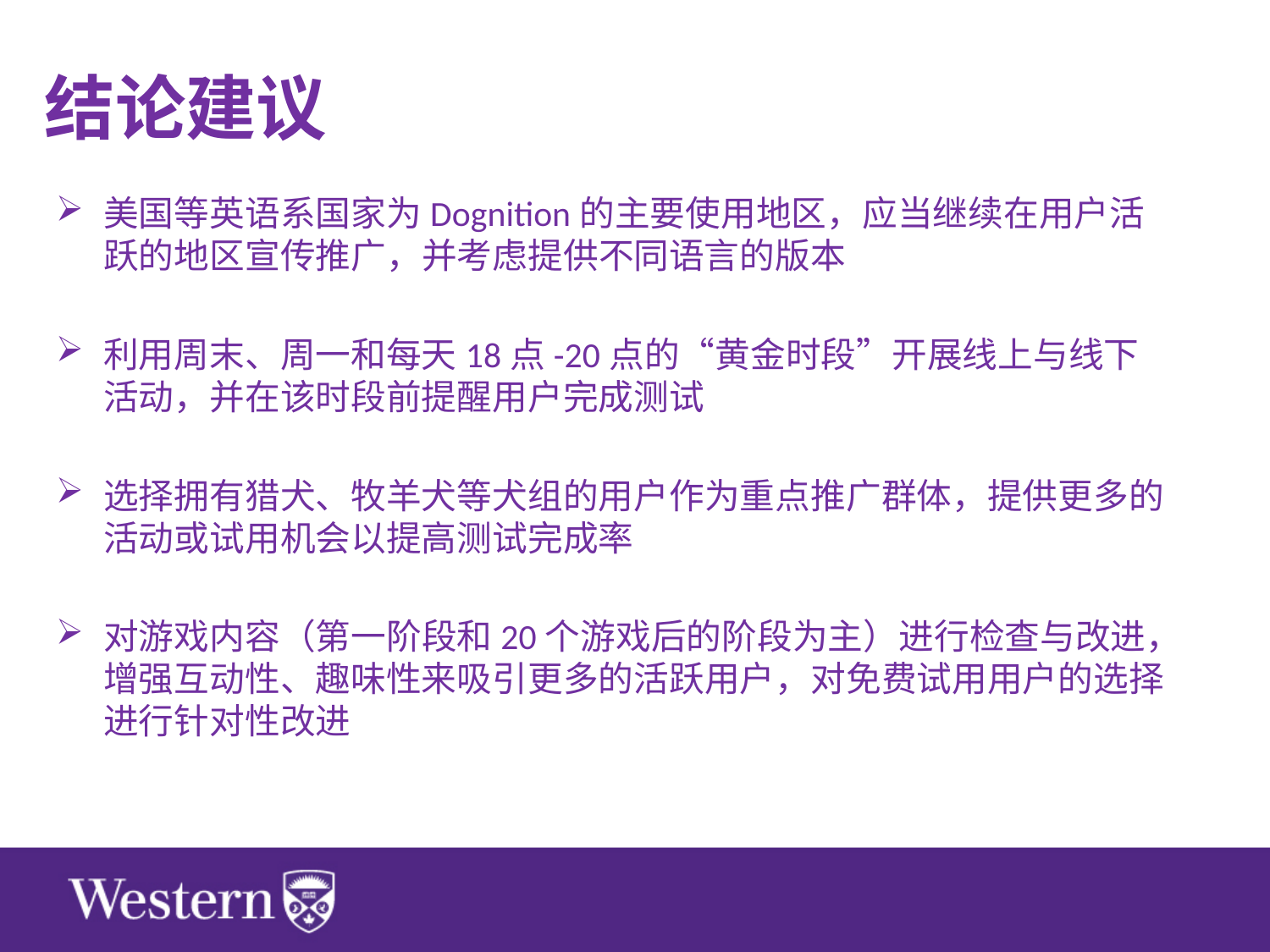

# 结论建议
美国等英语系国家为Dognition的主要使用地区，应当继续在用户活跃的地区宣传推广，并考虑提供不同语言的版本

利用周末、周一和每天18点-20点的“黄金时段”开展线上与线下活动，并在该时段前提醒用户完成测试

选择拥有猎犬、牧羊犬等犬组的用户作为重点推广群体，提供更多的活动或试用机会以提高测试完成率

对游戏内容（第一阶段和20个游戏后的阶段为主）进行检查与改进，增强互动性、趣味性来吸引更多的活跃用户，对免费试用用户的选择进行针对性改进